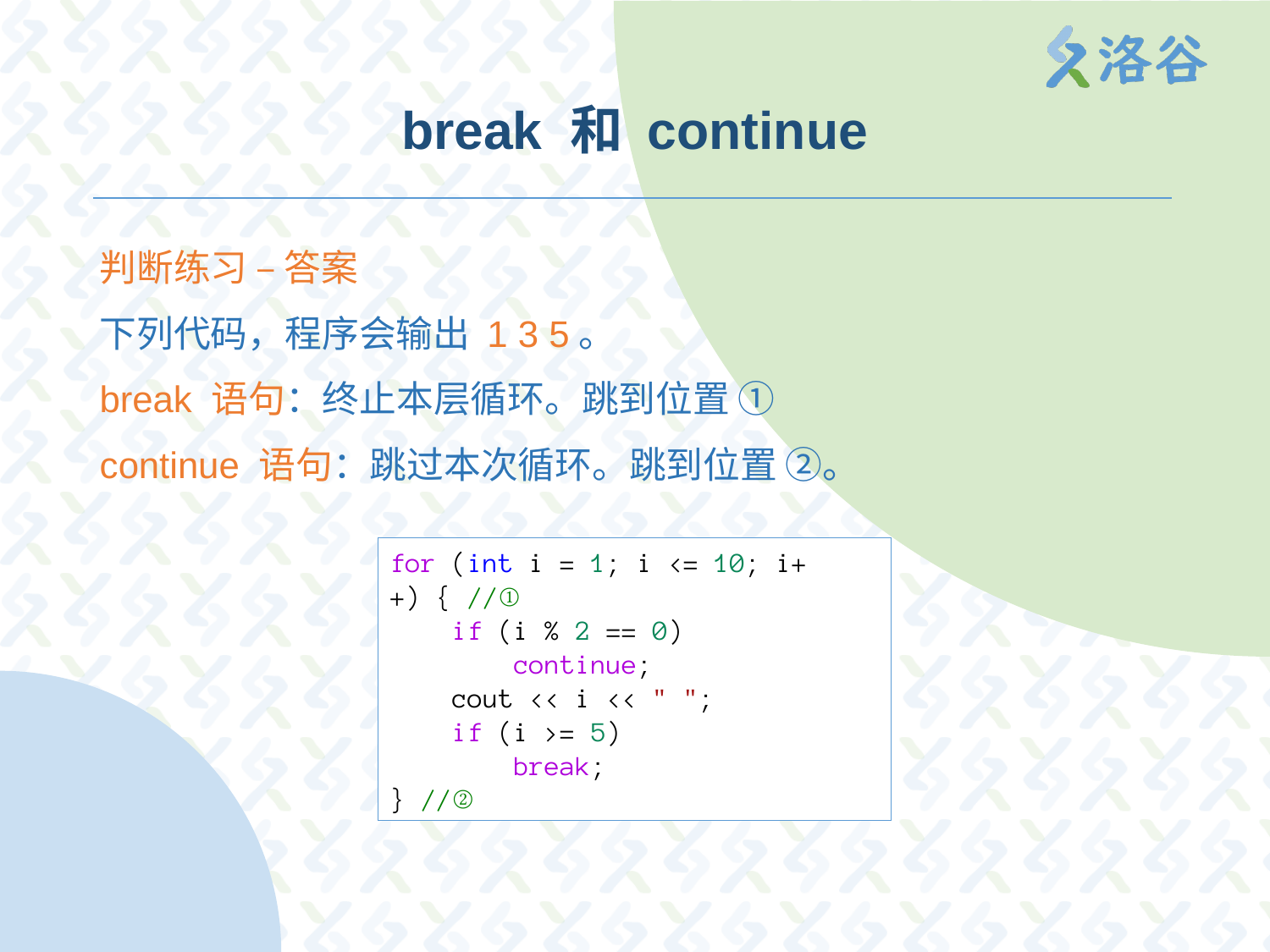

# break 和 continue
判断练习 – 答案
下列代码，程序会输出 1 3 5。
break 语句：终止本层循环。跳到位置 ①
continue 语句：跳过本次循环。跳到位置 ②。

for (int i = 1; i <= 10; i++) { //①
    if (i % 2 == 0)
        continue;
    cout << i << " ";
    if (i >= 5)
        break;
} //②